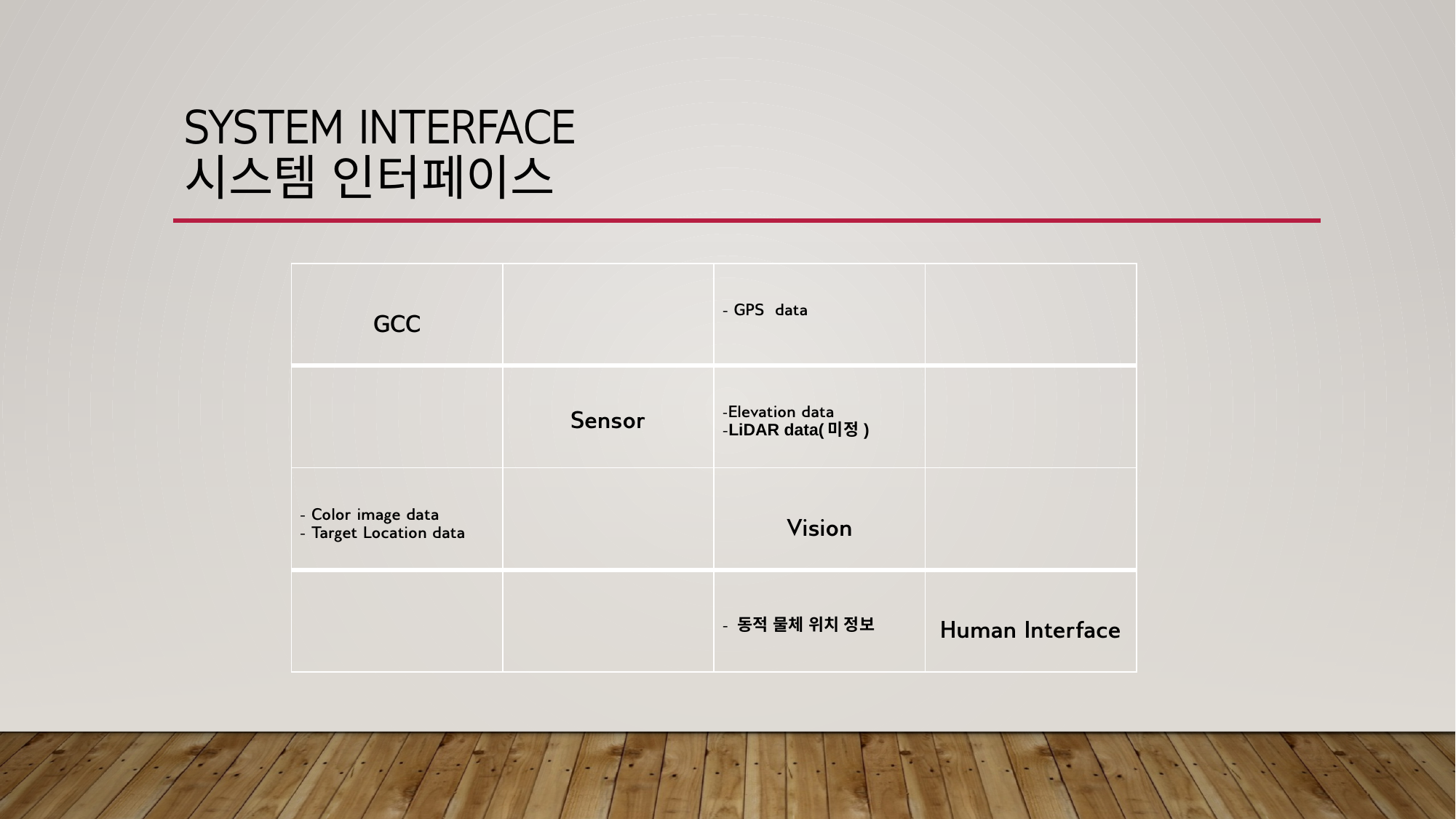

# System Interface 시스템 인터페이스
| GCC |  | - GPS data |  |
| --- | --- | --- | --- |
|  | Sensor | -Elevation data -LiDAR data(미정) |  |
| - Color image data - Target Location data |  | Vision |  |
|  |  | - 동적 물체 위치 정보 | Human Interface |